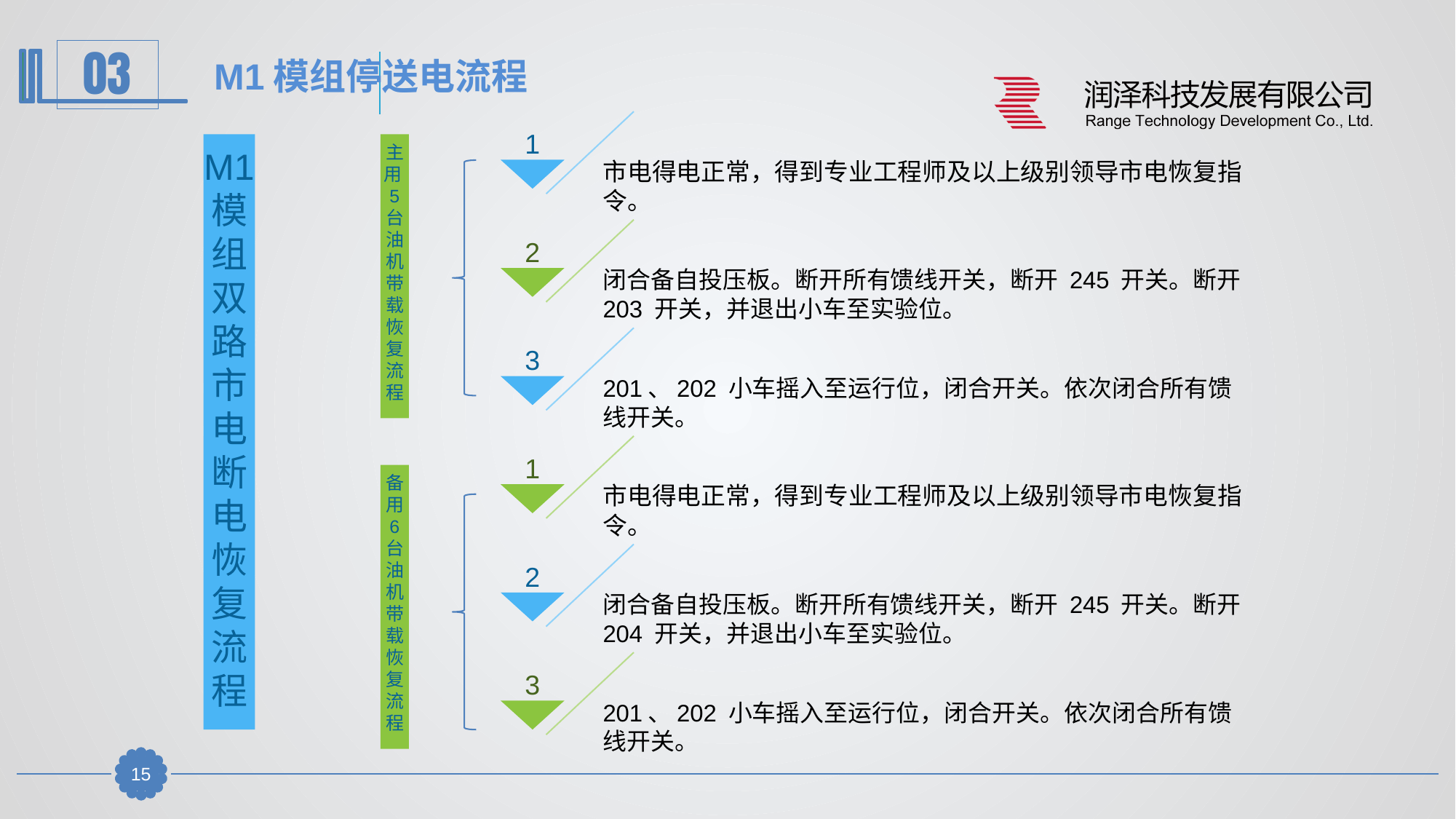

M1模组停送电流程
1
市电得电正常，得到专业工程师及以上级别领导市电恢复指
令。

M1 模组双路市电断电恢复流程
主用  5 台油机带载恢复流程

2
闭合备自投压板。断开所有馈线开关，断开 245 开关。断开
203 开关，并退出小车至实验位。

3
201、202 小车摇入至运行位，闭合开关。依次闭合所有馈
线开关。

1
市电得电正常，得到专业工程师及以上级别领导市电恢复指
令。

备用 6 台油机带载恢复流程

2
闭合备自投压板。断开所有馈线开关，断开 245 开关。断开
204 开关，并退出小车至实验位。

3
201、202 小车摇入至运行位，闭合开关。依次闭合所有馈
线开关。

15